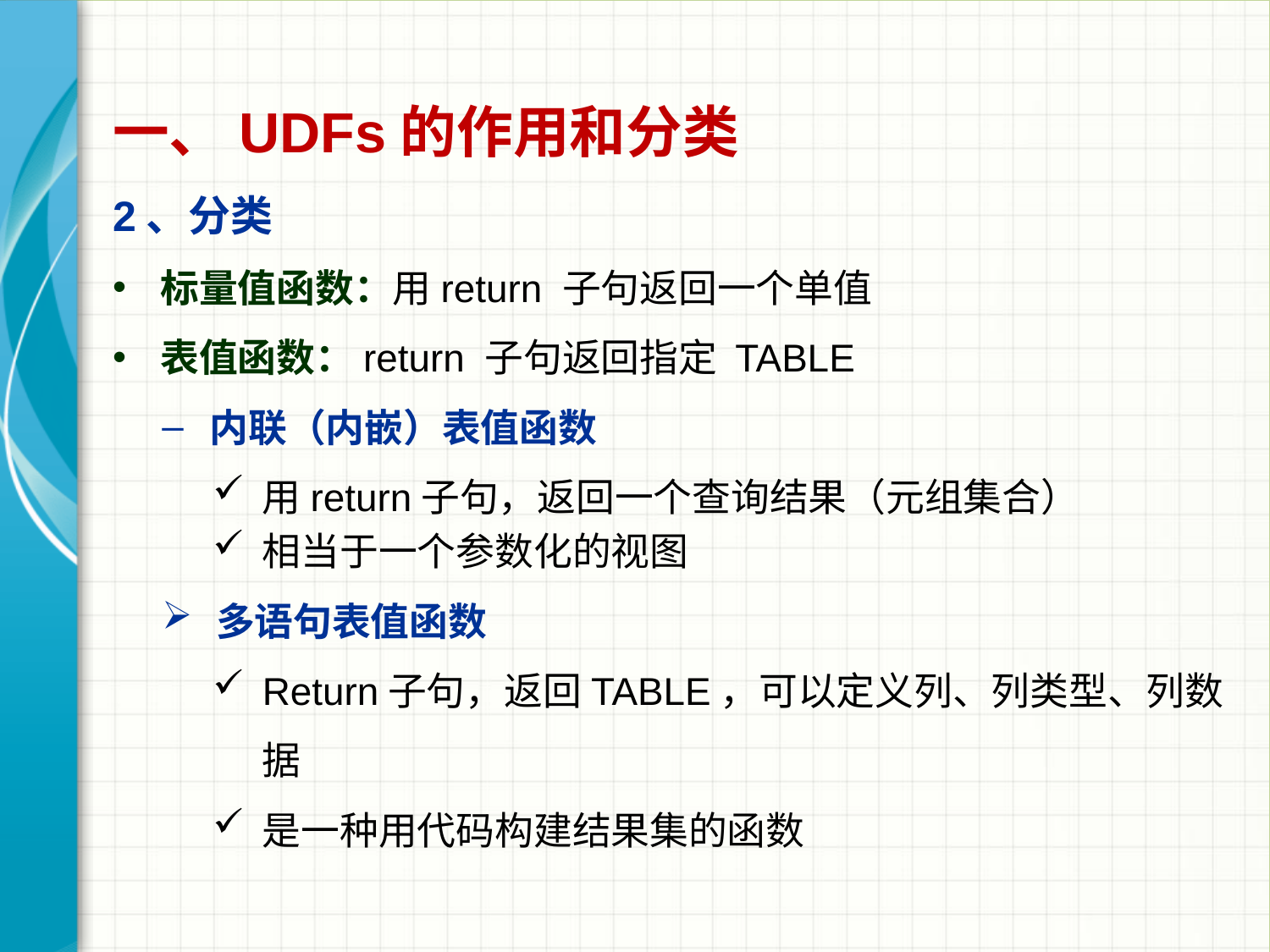

一、UDFs的作用和分类
2、分类
标量值函数：用return 子句返回一个单值
表值函数：return 子句返回指定 TABLE
内联（内嵌）表值函数
用return子句，返回一个查询结果（元组集合）
相当于一个参数化的视图
多语句表值函数
Return子句，返回TABLE，可以定义列、列类型、列数据
是一种用代码构建结果集的函数